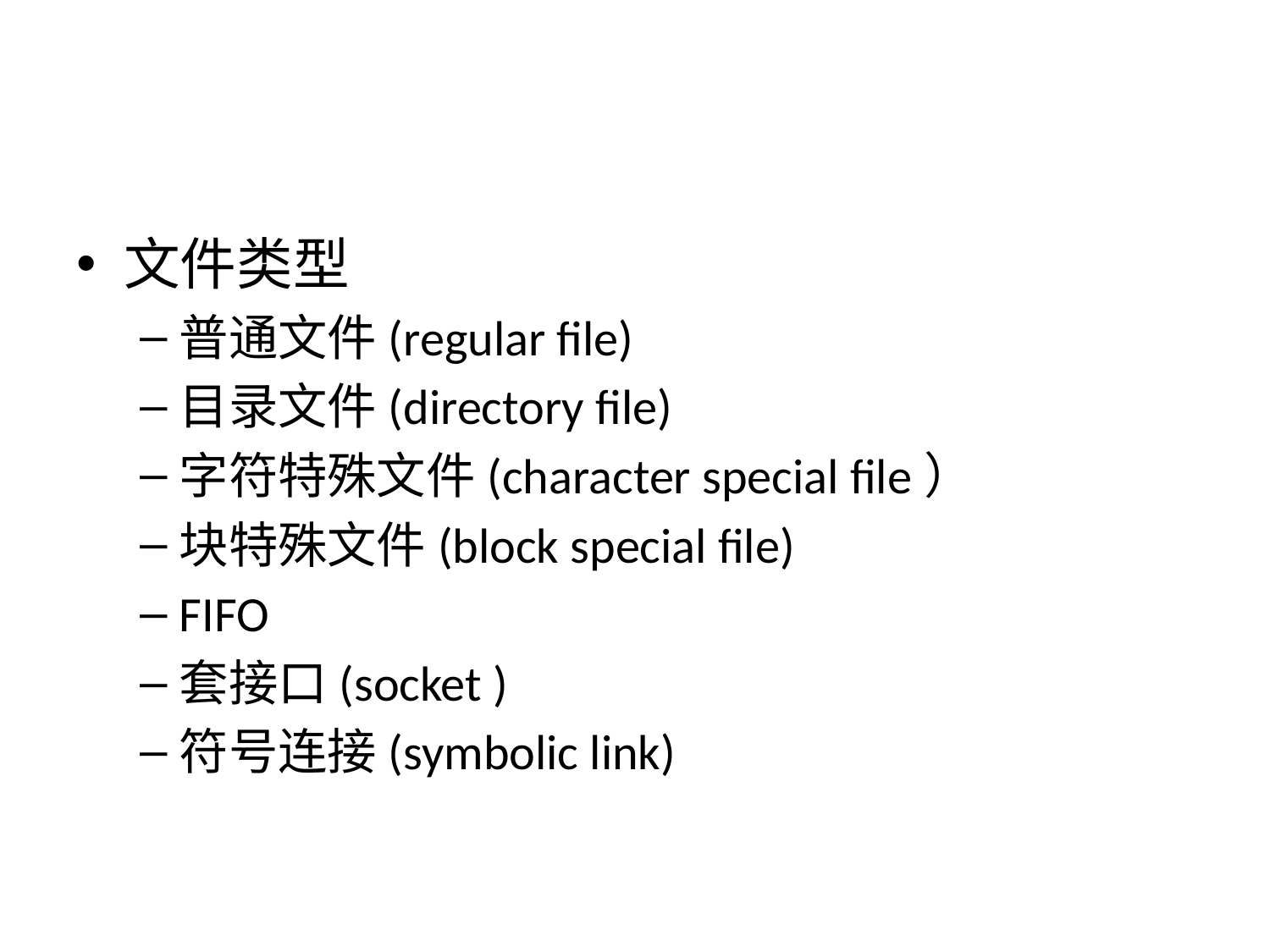

#
文件类型
普通文件(regular file)
目录文件(directory file)
字符特殊文件(character special file）
块特殊文件(block special file)
FIFO
套接口(socket )
符号连接(symbolic link)